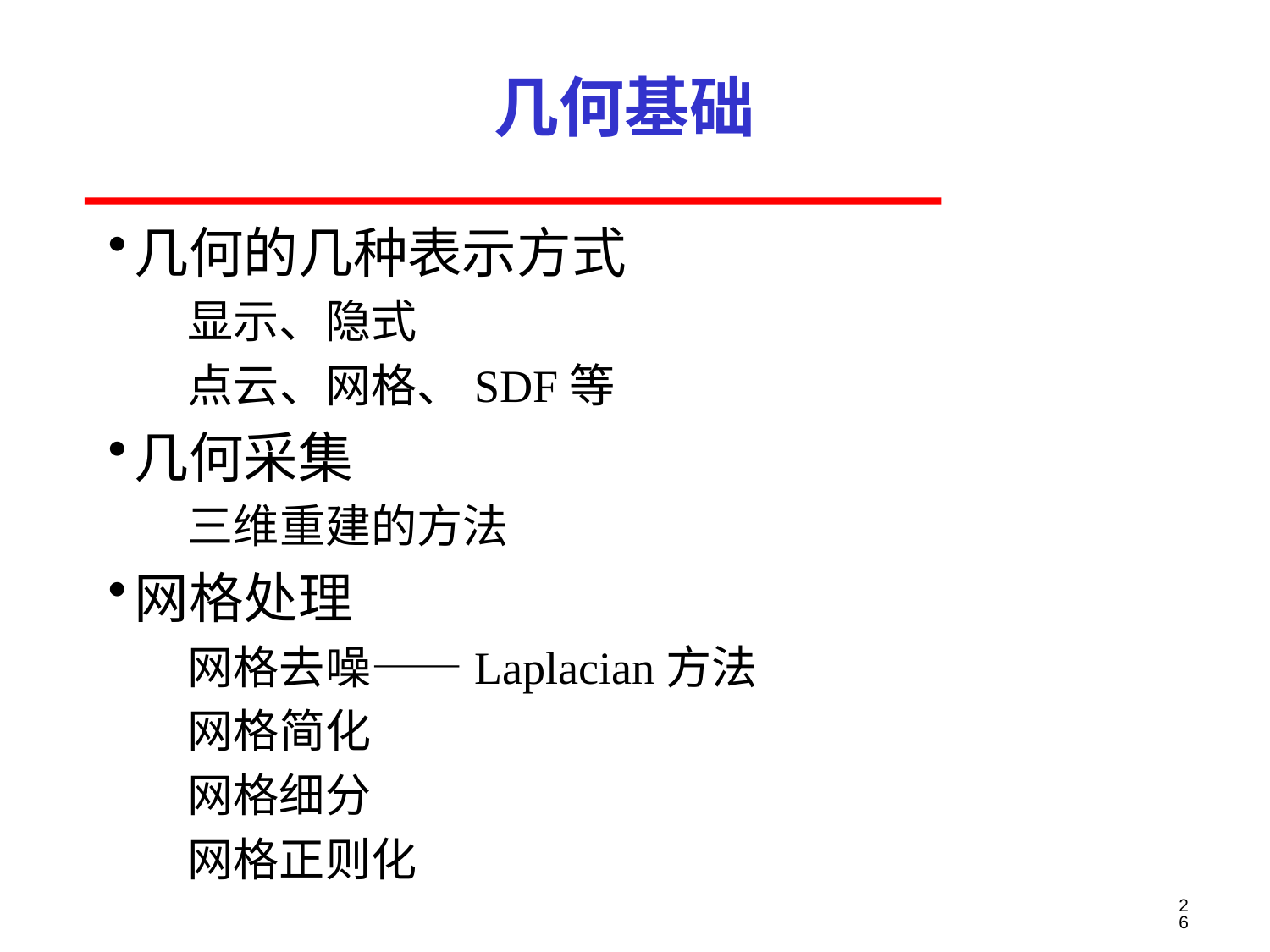

# 几何基础
几何的几种表示方式
显示、隐式
点云、网格、SDF等
几何采集
三维重建的方法
网格处理
网格去噪——Laplacian方法
网格简化
网格细分
网格正则化

26